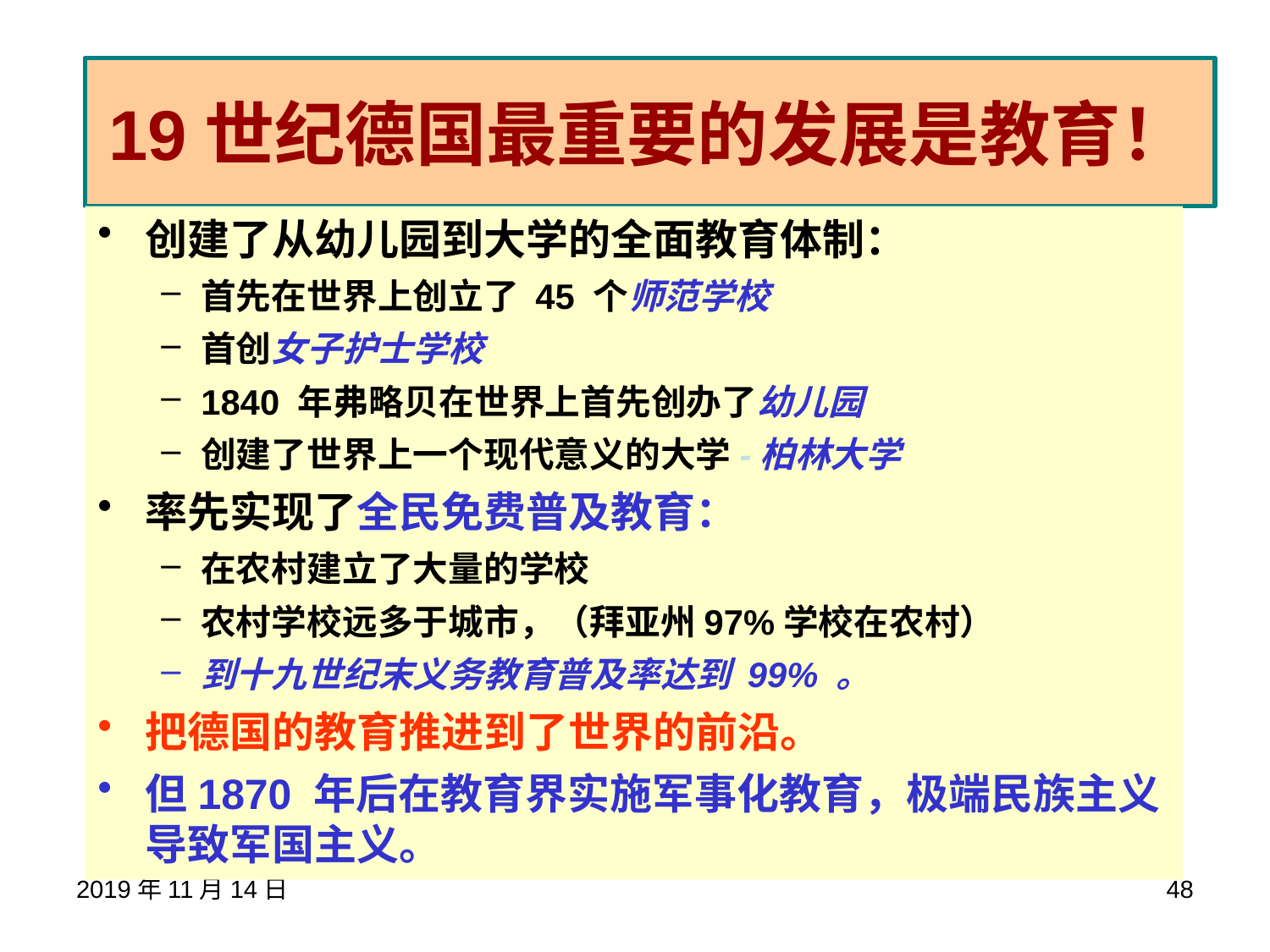

# 19世纪德国最重要的发展是教育！
创建了从幼儿园到大学的全面教育体制：
首先在世界上创立了 45 个师范学校
首创女子护士学校
1840 年弗略贝在世界上首先创办了幼儿园
创建了世界上一个现代意义的大学-柏林大学
率先实现了全民免费普及教育：
在农村建立了大量的学校
农村学校远多于城市，（拜亚州97%学校在农村）
到十九世纪末义务教育普及率达到 99% 。
把德国的教育推进到了世界的前沿。
但1870 年后在教育界实施军事化教育，极端民族主义导致军国主义。
2019年11月14日
48